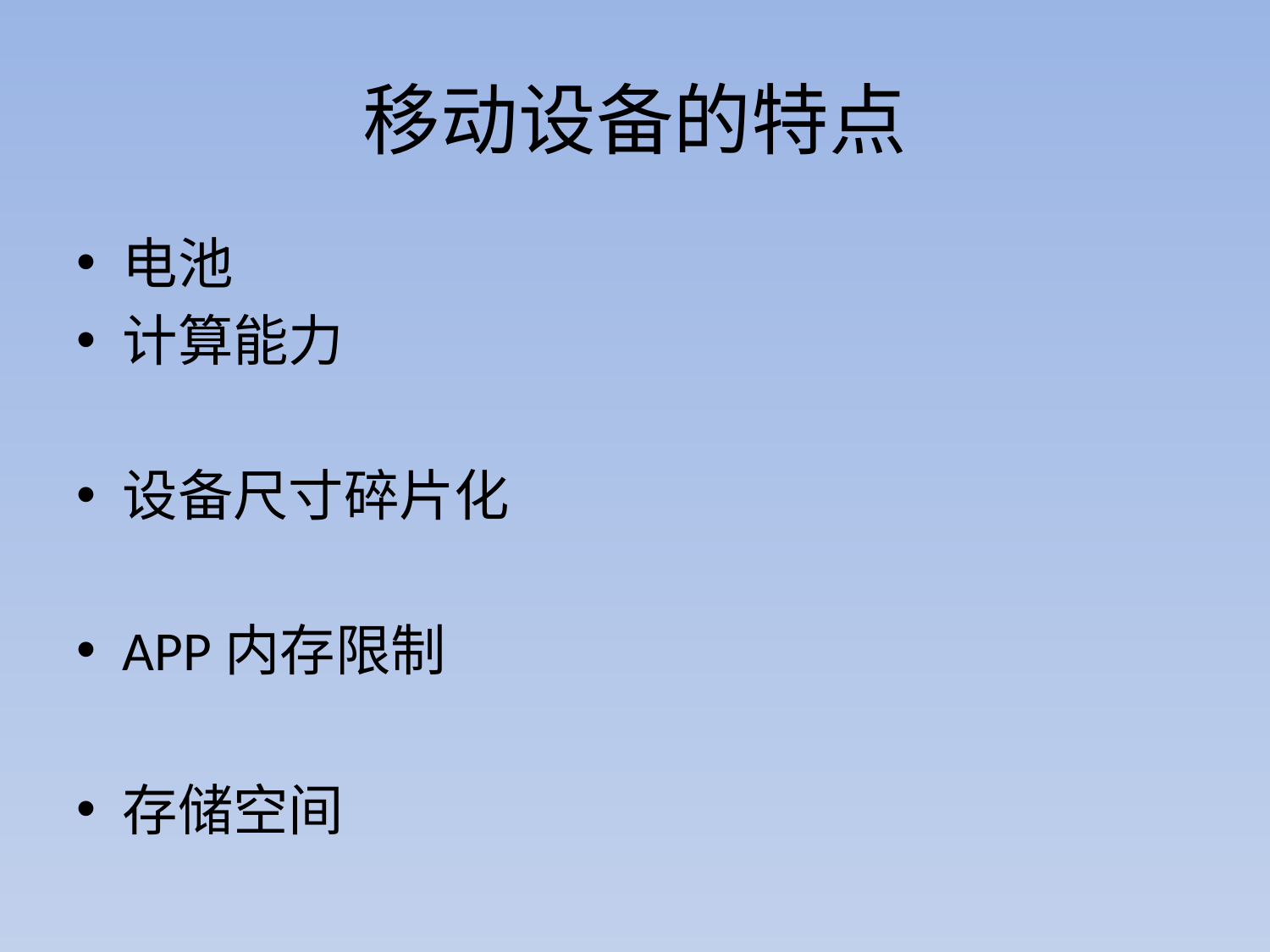

# 移动设备的特点
电池
计算能力

设备尺寸碎片化

APP内存限制

存储空间